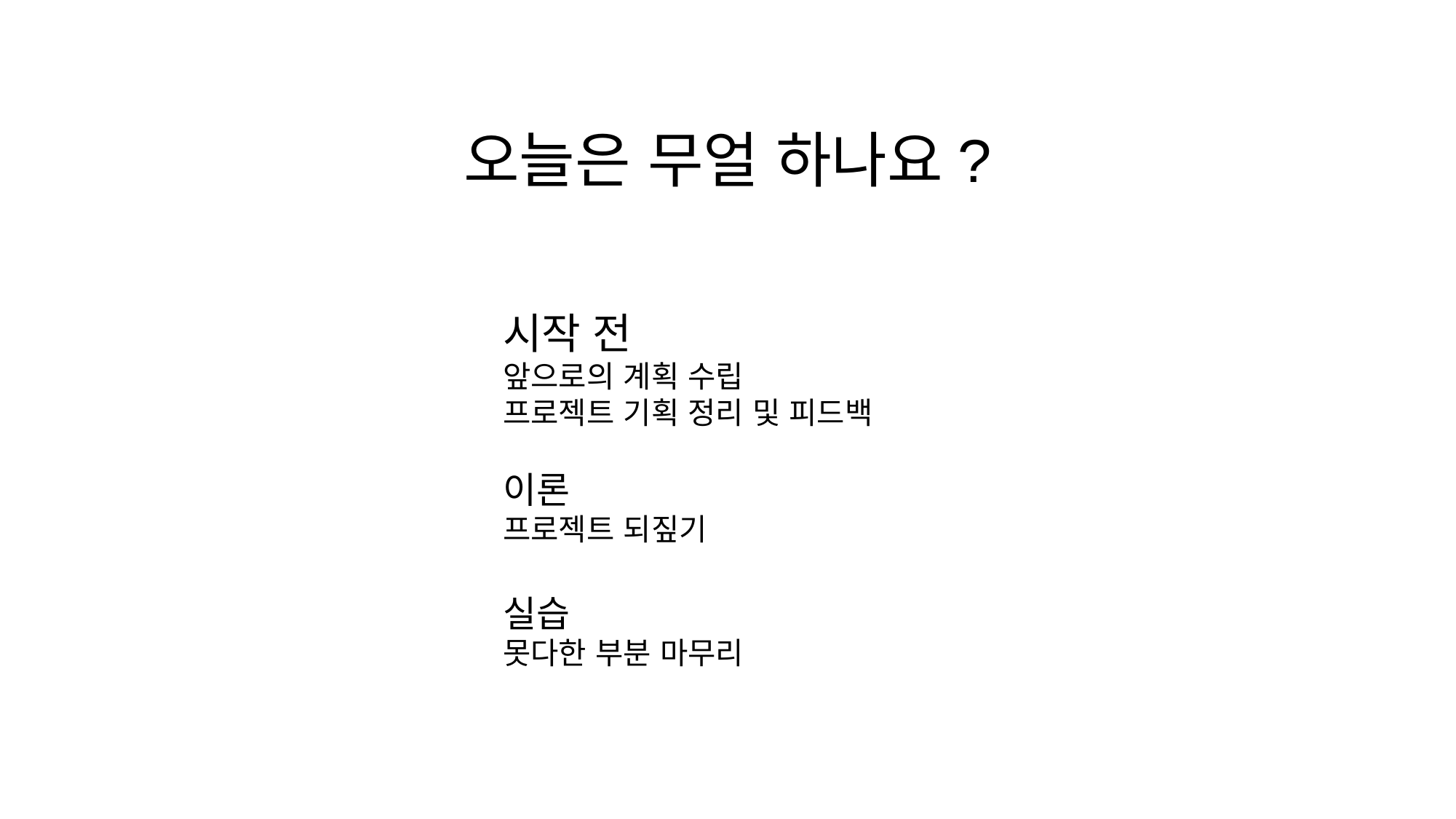

오늘은 무얼 하나요?
시작 전
앞으로의 계획 수립
프로젝트 기획 정리 및 피드백

이론
프로젝트 되짚기

실습
못다한 부분 마무리